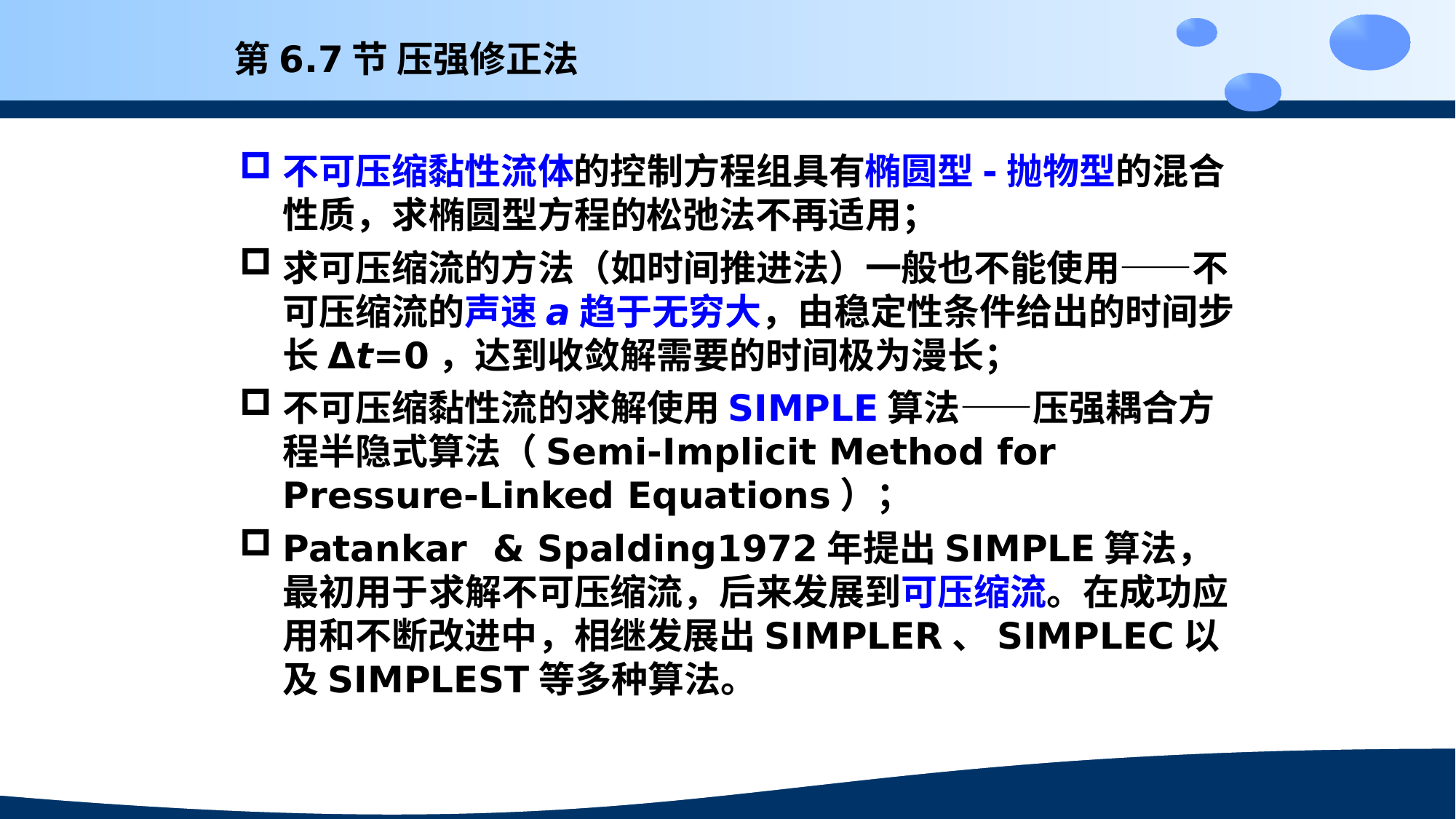

第6.7节 压强修正法
不可压缩黏性流体的控制方程组具有椭圆型-抛物型的混合性质，求椭圆型方程的松弛法不再适用；
求可压缩流的方法（如时间推进法）一般也不能使用——不可压缩流的声速a趋于无穷大，由稳定性条件给出的时间步长Δt=0，达到收敛解需要的时间极为漫长；
不可压缩黏性流的求解使用SIMPLE算法——压强耦合方程半隐式算法（Semi-Implicit Method for Pressure-Linked Equations）；
Patankar  & Spalding1972年提出SIMPLE算法，最初用于求解不可压缩流，后来发展到可压缩流。在成功应用和不断改进中，相继发展出SIMPLER、SIMPLEC以及SIMPLEST等多种算法。